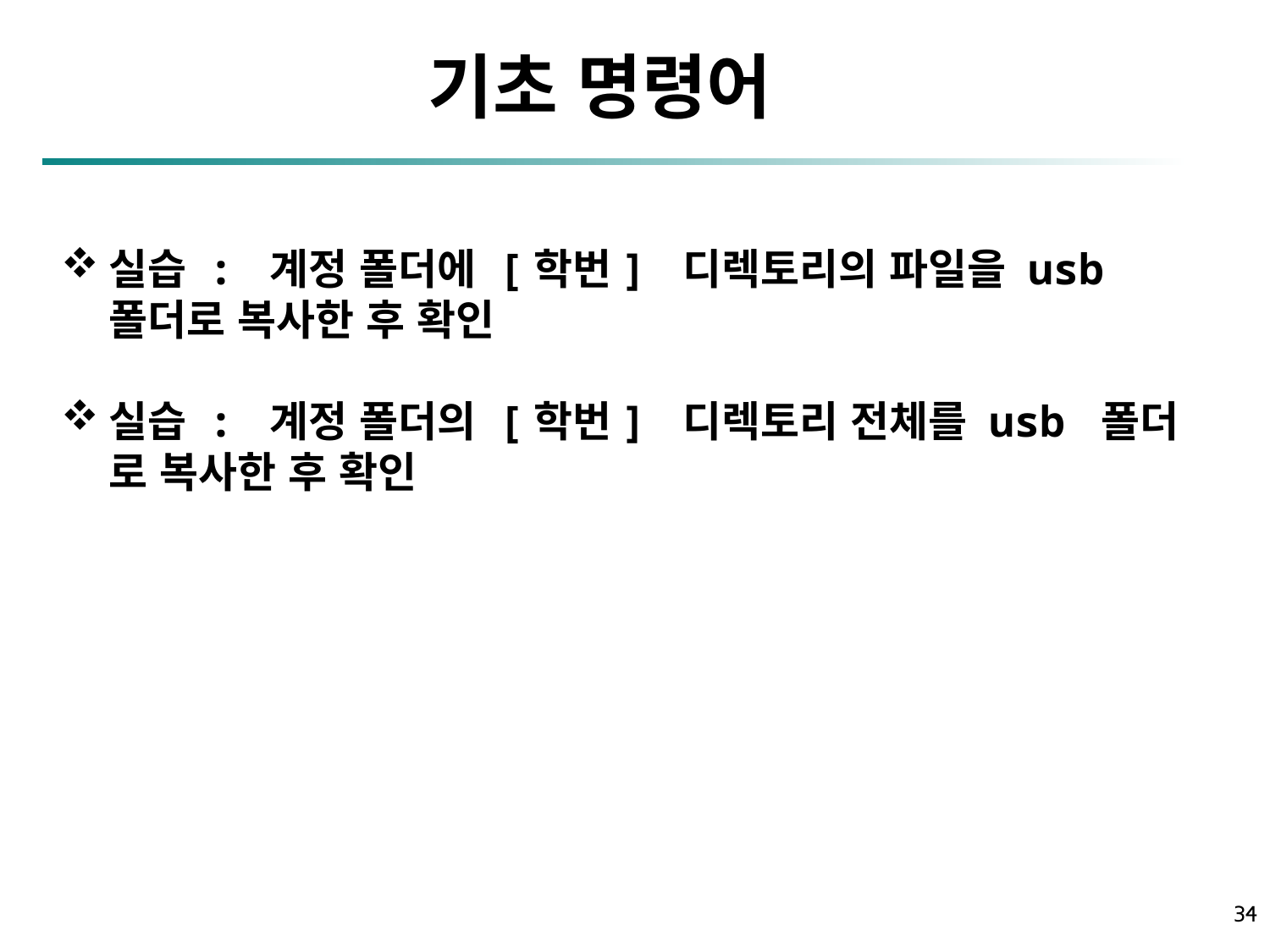

파일 편집 : VI 에디터
기초 명령어
실습 : 계정 폴더에 [학번] 디렉토리의 파일을 usb 폴더로 복사한 후 확인

실습 : 계정 폴더의 [학번] 디렉토리 전체를 usb 폴더 로 복사한 후 확인
34